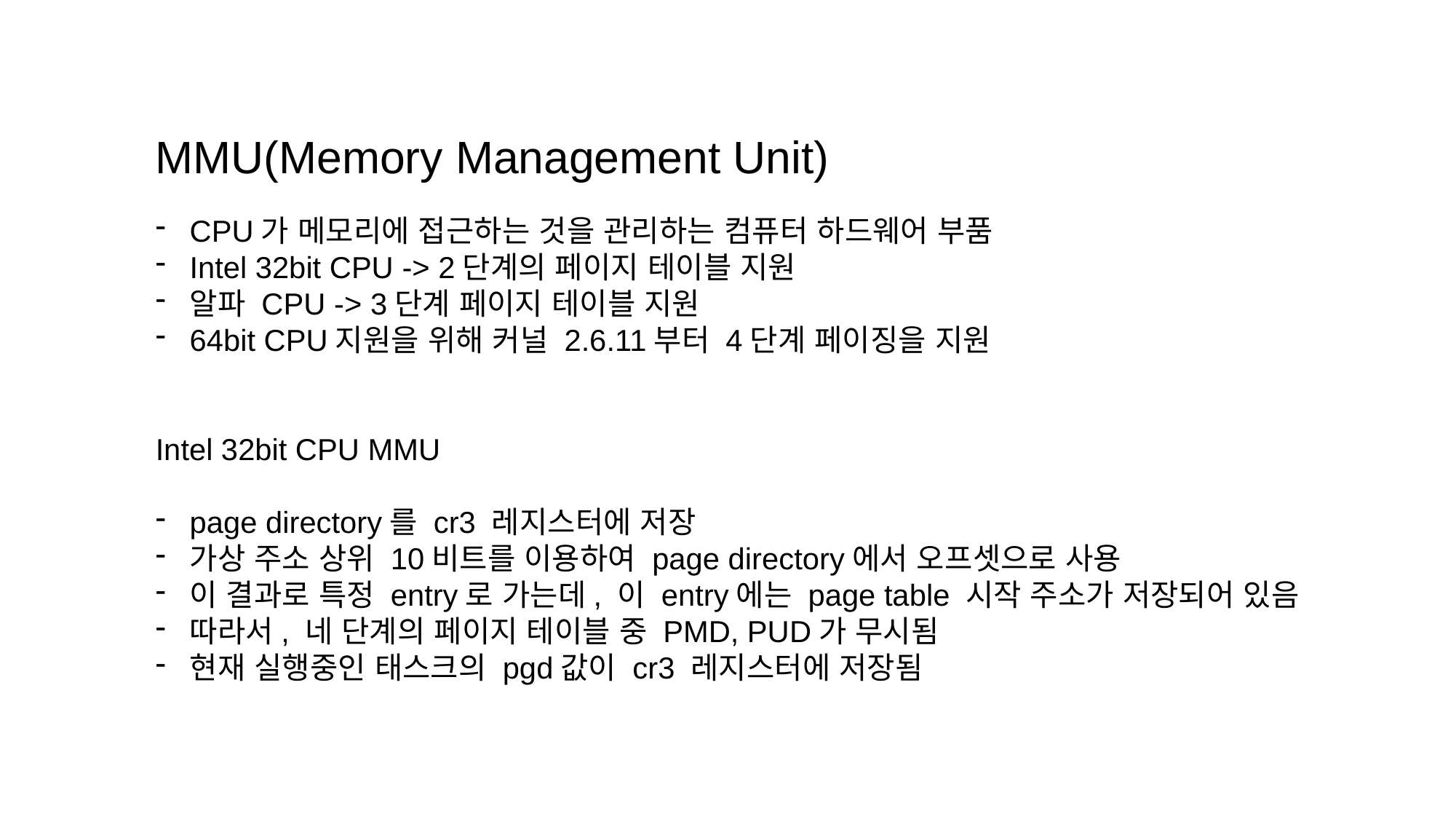

MMU(Memory Management Unit)

CPU가 메모리에 접근하는 것을 관리하는 컴퓨터 하드웨어 부품
Intel 32bit CPU -> 2단계의 페이지 테이블 지원
알파 CPU -> 3단계 페이지 테이블 지원
64bit CPU지원을 위해 커널 2.6.11부터 4단계 페이징을 지원

Intel 32bit CPU MMU

page directory를 cr3 레지스터에 저장
가상 주소 상위 10비트를 이용하여 page directory에서 오프셋으로 사용
이 결과로 특정 entry로 가는데, 이 entry에는 page table 시작 주소가 저장되어 있음
따라서, 네 단계의 페이지 테이블 중 PMD, PUD가 무시됨
현재 실행중인 태스크의 pgd값이 cr3 레지스터에 저장됨